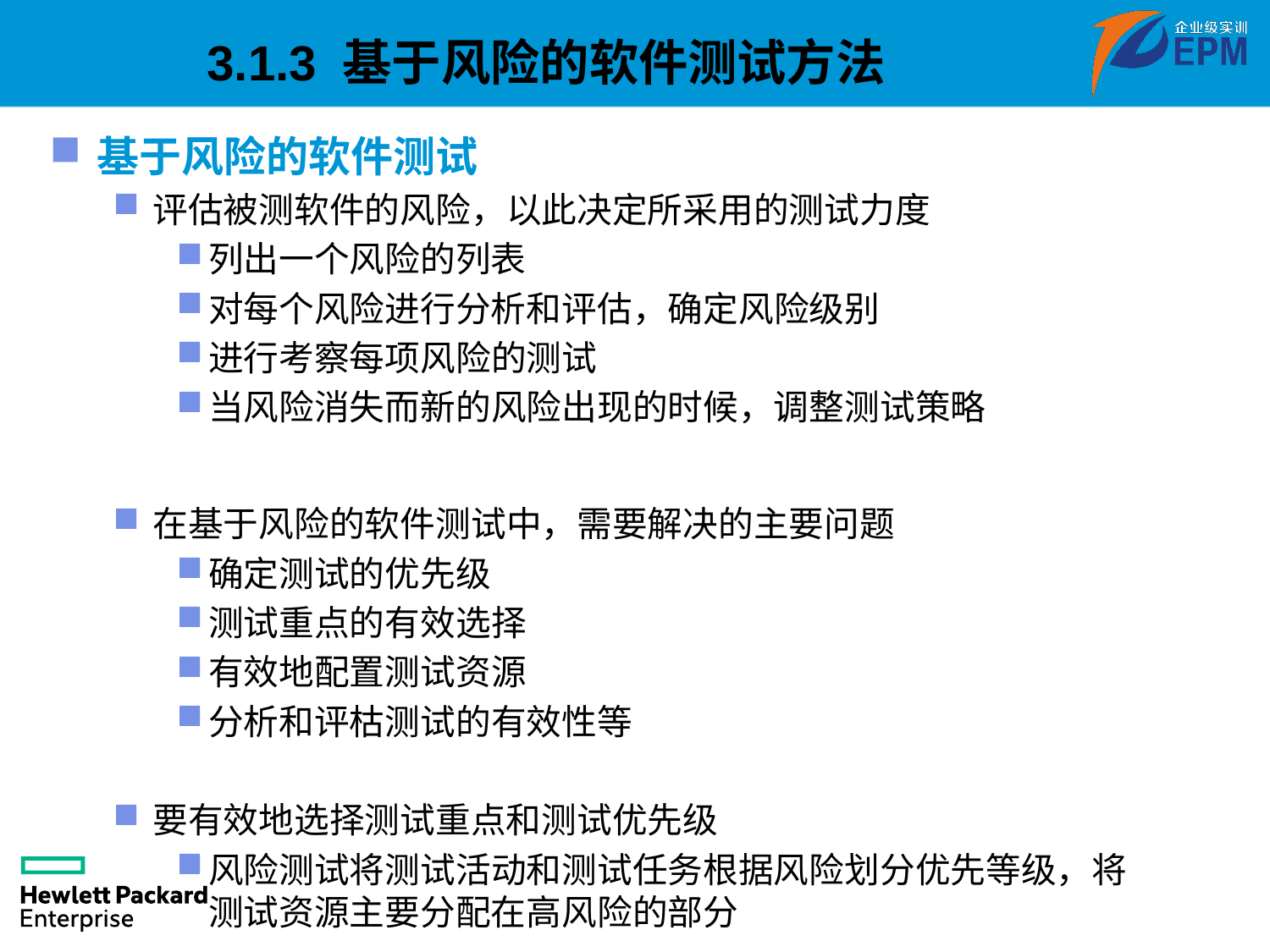

3.1.3 基于风险的软件测试方法
基于风险的软件测试
评估被测软件的风险，以此决定所采用的测试力度
列出一个风险的列表
对每个风险进行分析和评估，确定风险级别
进行考察每项风险的测试
当风险消失而新的风险出现的时候，调整测试策略

在基于风险的软件测试中，需要解决的主要问题
确定测试的优先级
测试重点的有效选择
有效地配置测试资源
分析和评枯测试的有效性等

要有效地选择测试重点和测试优先级
风险测试将测试活动和测试任务根据风险划分优先等级，将测试资源主要分配在高风险的部分